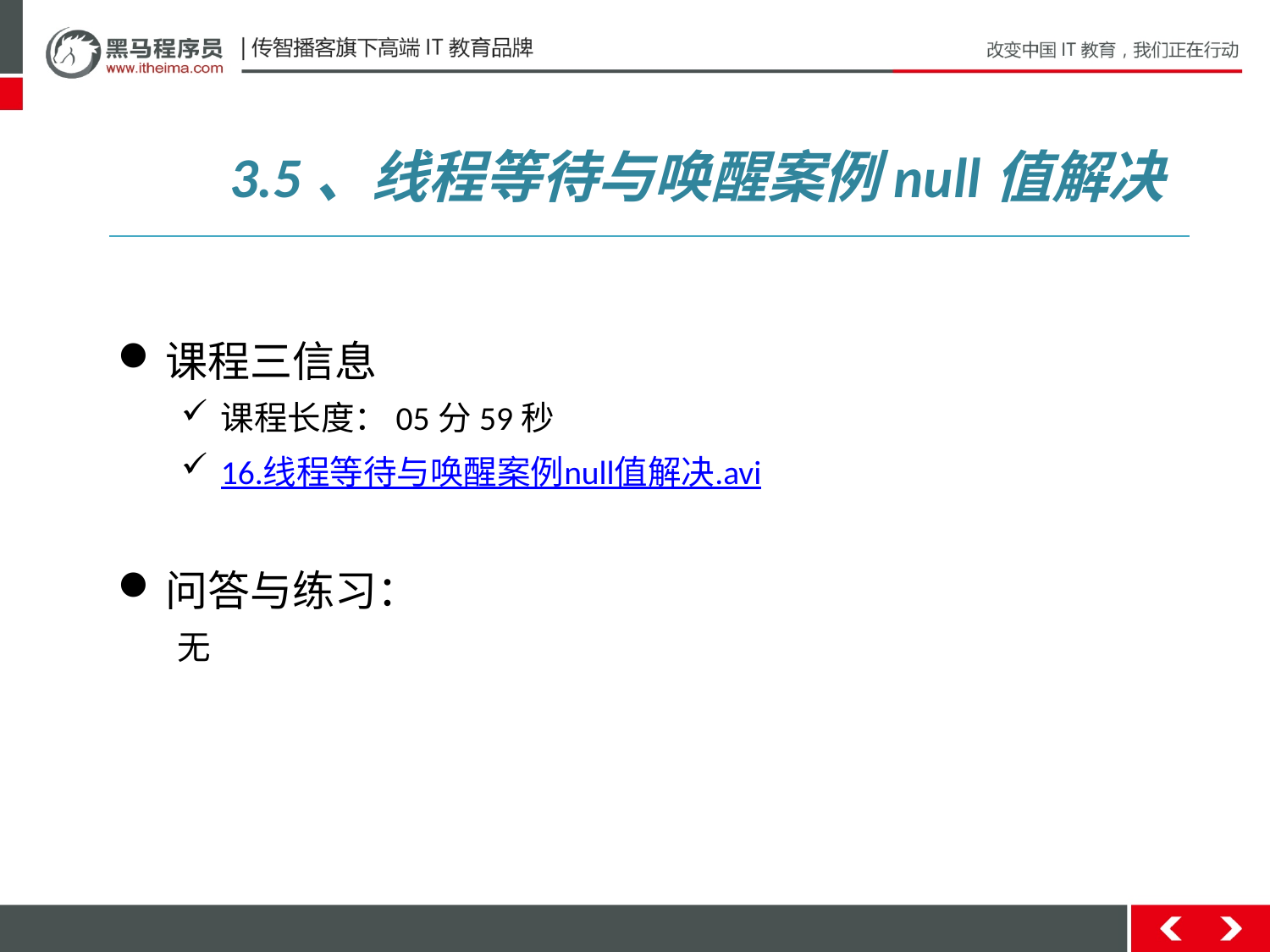

3.5、线程等待与唤醒案例null值解决

课程三信息
课程长度：05分59秒
16.线程等待与唤醒案例null值解决.avi

问答与练习：
       无